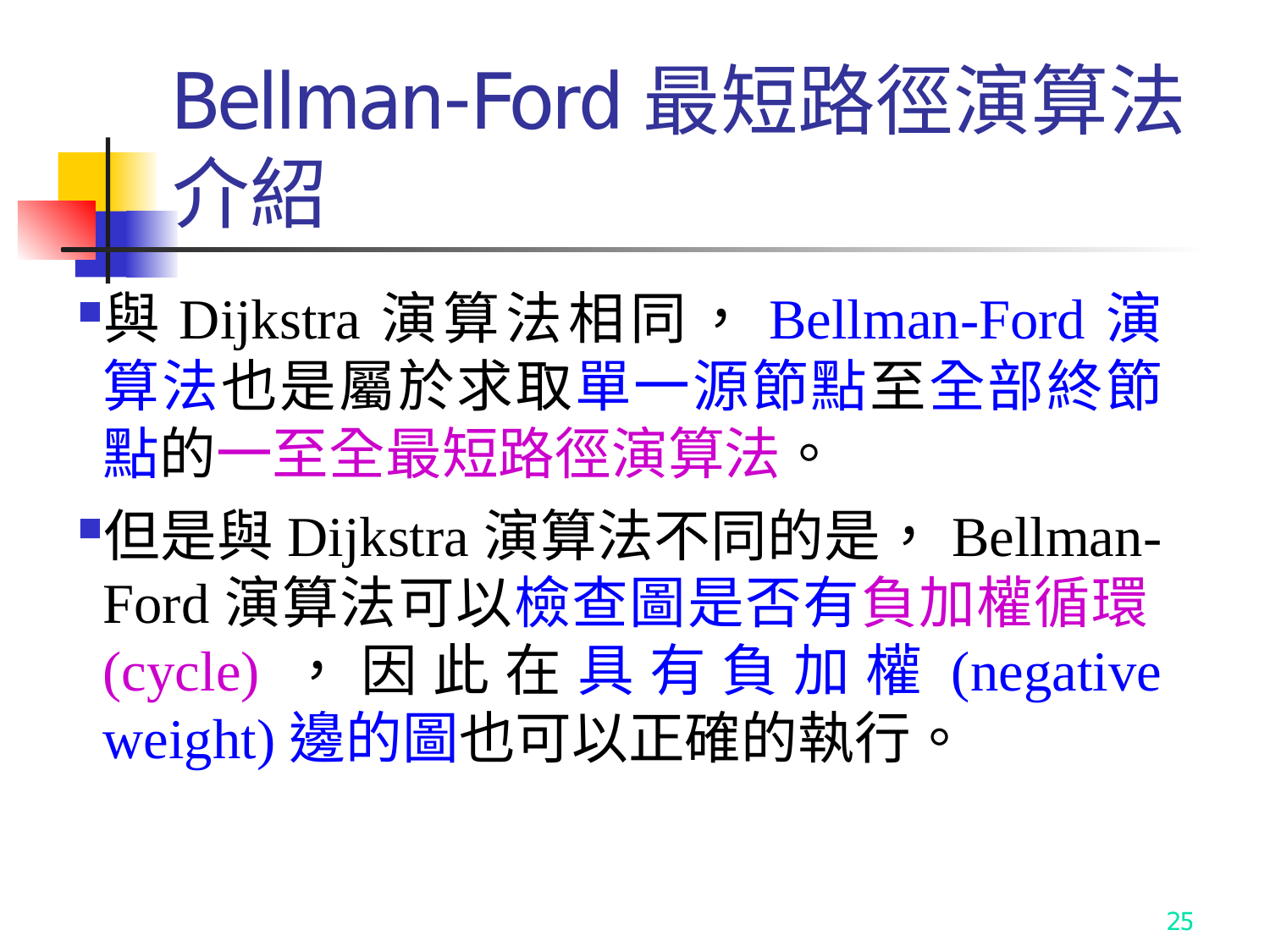

# Bellman-Ford最短路徑演算法介紹
與Dijkstra演算法相同，Bellman-Ford演算法也是屬於求取單一源節點至全部終節點的一至全最短路徑演算法。
但是與Dijkstra演算法不同的是，Bellman-Ford演算法可以檢查圖是否有負加權循環(cycle)，因此在具有負加權(negative weight)邊的圖也可以正確的執行。
25